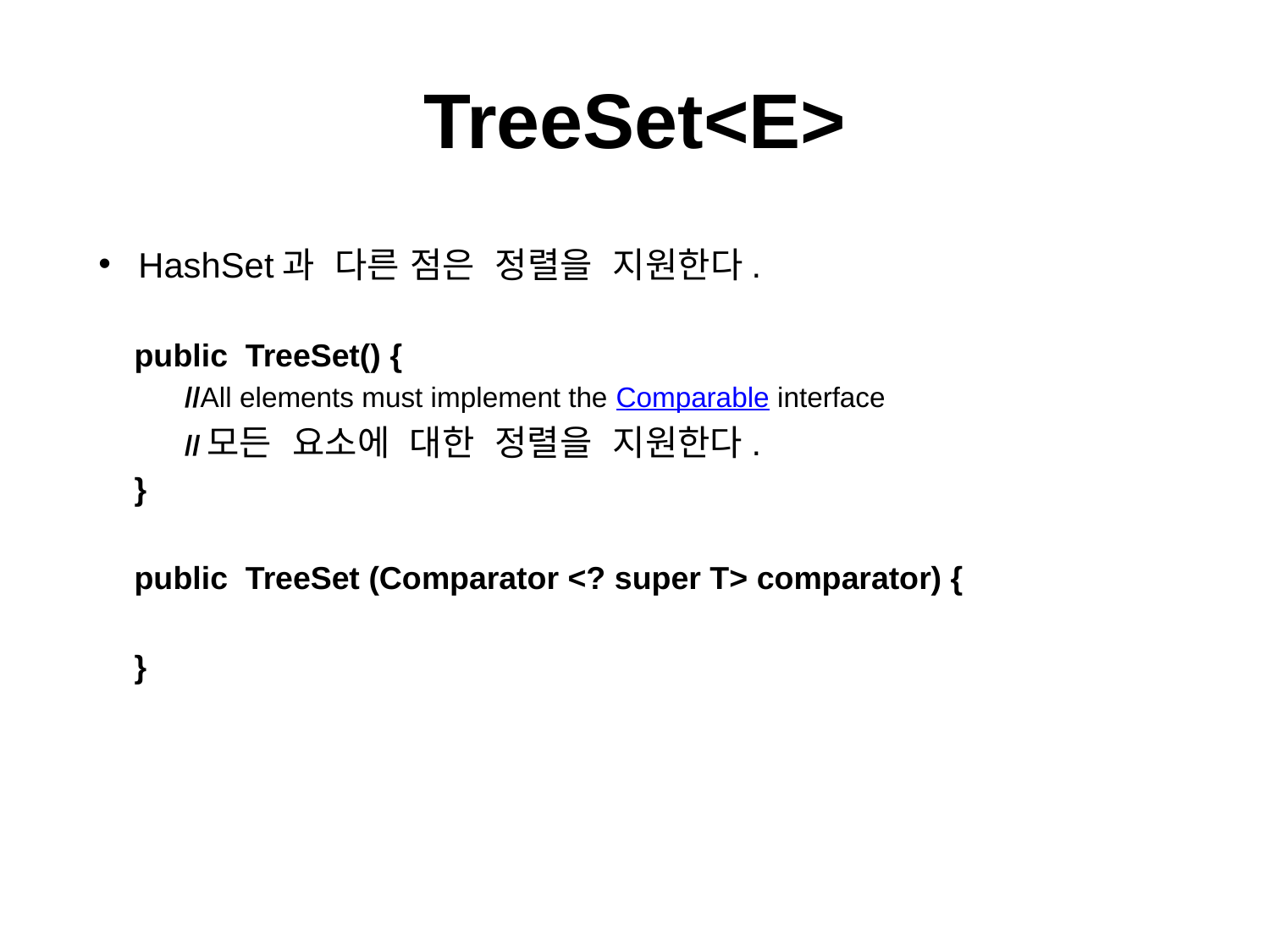

# TreeSet<E>
HashSet과  다른 점은  정렬을  지원한다.

    public  TreeSet() {
           //All elements must implement the Comparable interface
           //모든  요소에  대한  정렬을  지원한다.
    }

    public  TreeSet (Comparator <? super T> comparator) {

    }